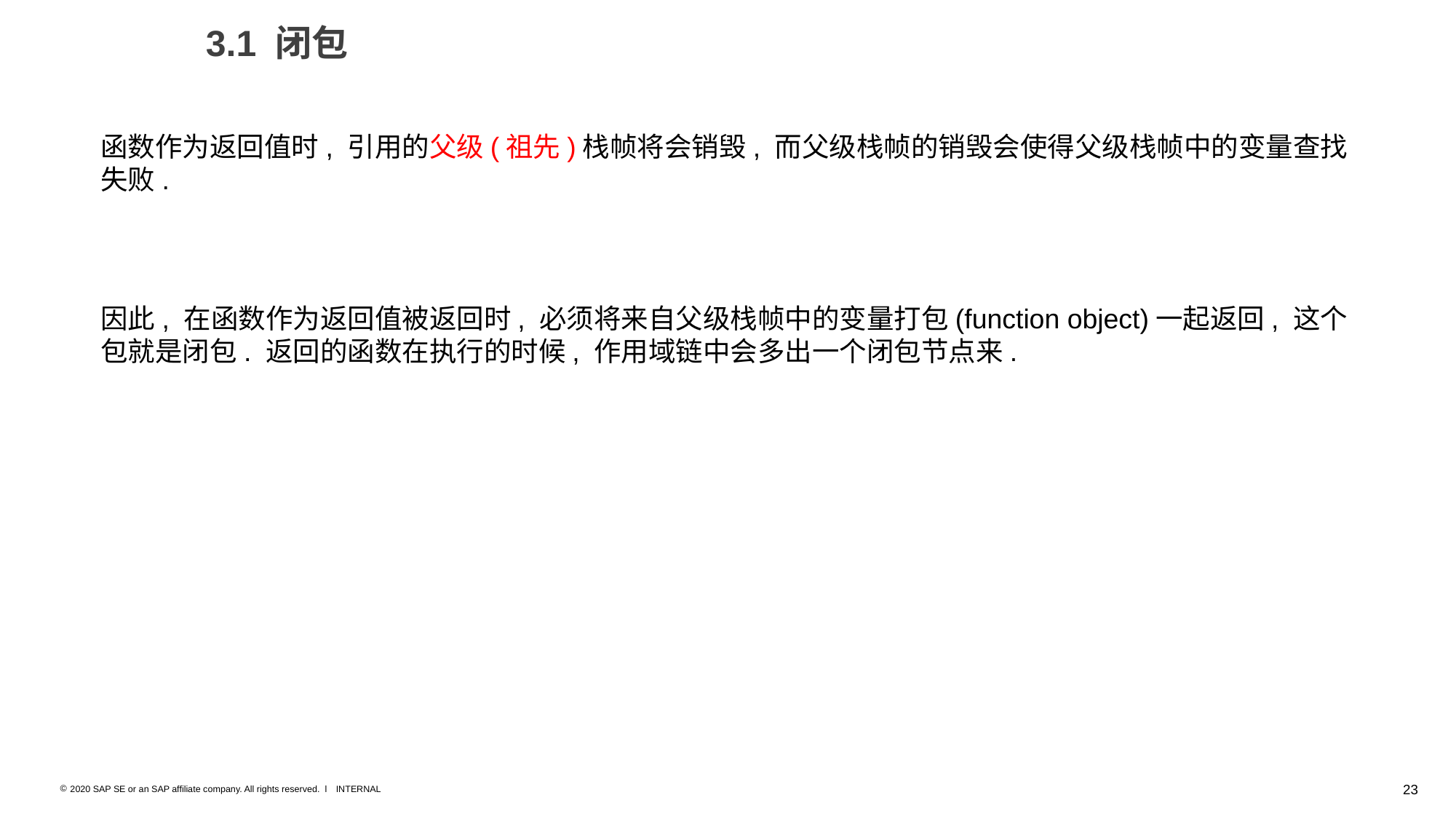

3.1 闭包
函数作为返回值时, 引用的父级(祖先)栈帧将会销毁, 而父级栈帧的销毁会使得父级栈帧中的变量查找失败.

因此, 在函数作为返回值被返回时, 必须将来自父级栈帧中的变量打包(function object)一起返回, 这个包就是闭包. 返回的函数在执行的时候, 作用域链中会多出一个闭包节点来.